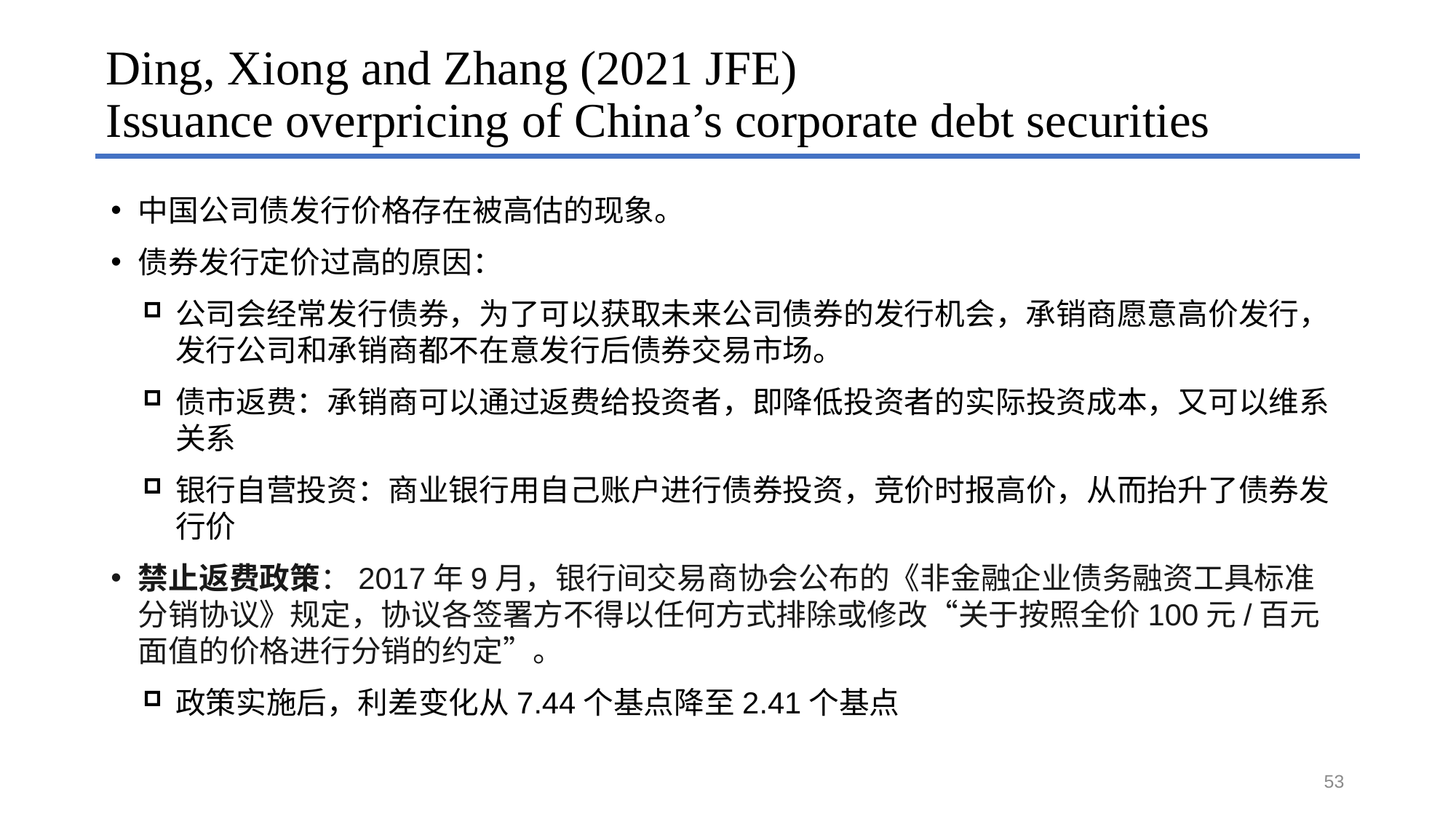

# Ding, Xiong and Zhang (2021 JFE) Issuance overpricing of China’s corporate debt securities
中国公司债发行价格存在被高估的现象。
债券发行定价过高的原因：
公司会经常发行债券，为了可以获取未来公司债券的发行机会，承销商愿意高价发行，发行公司和承销商都不在意发行后债券交易市场。
债市返费：承销商可以通过返费给投资者，即降低投资者的实际投资成本，又可以维系关系
银行自营投资：商业银行用自己账户进行债券投资，竞价时报高价，从而抬升了债券发行价
禁止返费政策：2017年9月，银行间交易商协会公布的《非金融企业债务融资工具标准分销协议》规定，协议各签署方不得以任何方式排除或修改“关于按照全价100元/百元面值的价格进行分销的约定”。
政策实施后，利差变化从7.44个基点降至2.41个基点
53